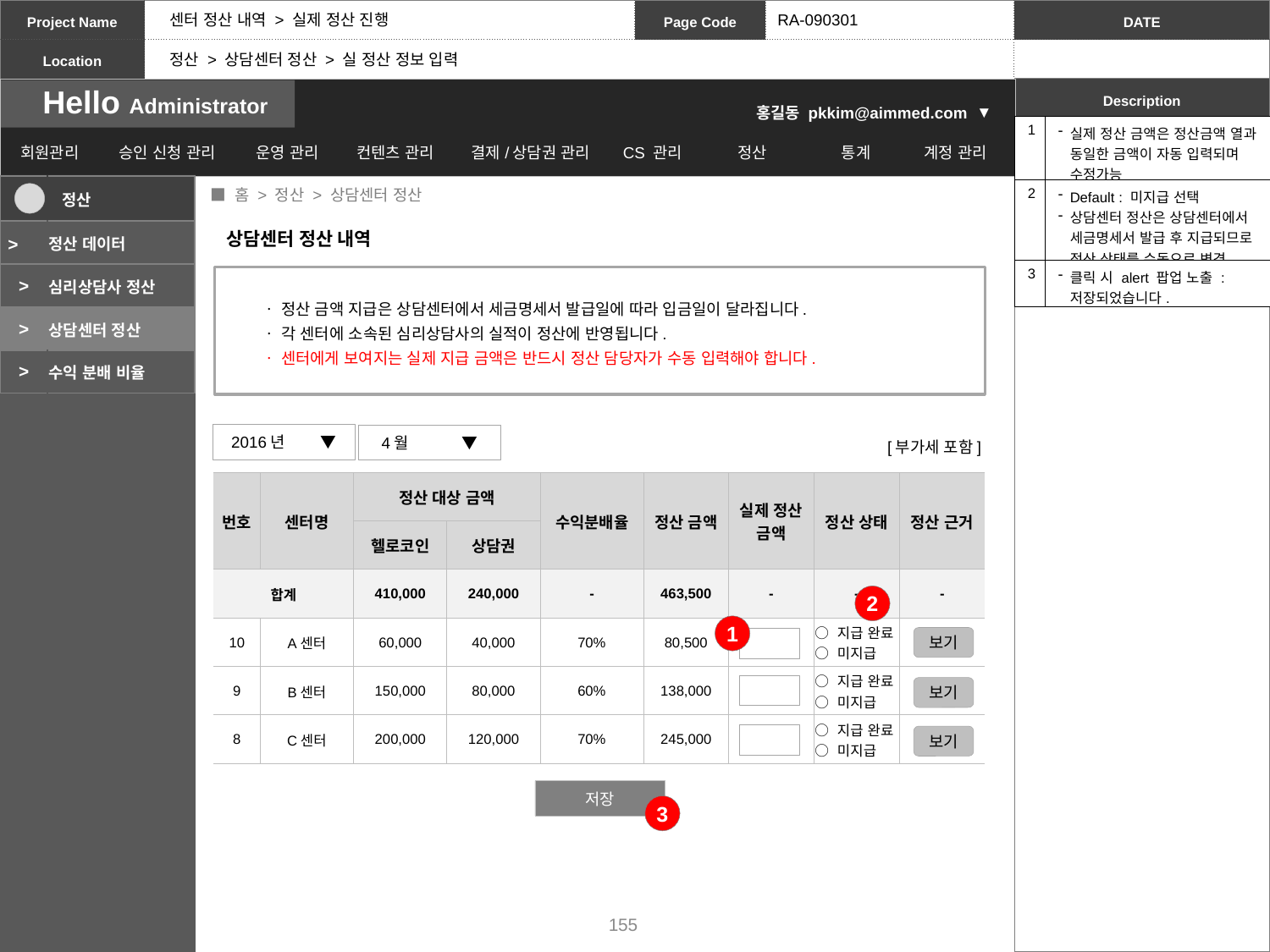

센터 정산 내역 > 실제 정산 진행
RA-090301
정산 > 상담센터 정산 > 실 정산 정보 입력
| 1 | 실제 정산 금액은 정산금액 열과 동일한 금액이 자동 입력되며 수정가능 |
| --- | --- |
| 2 | Default : 미지급 선택 상담센터 정산은 상담센터에서 세금명세서 발급 후 지급되므로 정산 상태를 수동으로 변경 |
| 3 | 클릭 시 alert 팝업 노출 : 저장되었습니다. |
   ■ 홈 > 정산 > 상담센터 정산

|  | 정산 |
| --- | --- |
| > | 정산 데이터 |
| > | 심리상담사 정산 |
| > | 상담센터 정산 |
| > | 수익 분배 비율 |

상담센터 정산 내역

ㆍ 정산 금액 지급은 상담센터에서 세금명세서 발급일에 따라 입금일이 달라집니다.
ㆍ 각 센터에 소속된 심리상담사의 실적이 정산에 반영됩니다.
ㆍ 센터에게 보여지는 실제 지급 금액은 반드시 정산 담당자가 수동 입력해야 합니다.
2016년        ▼
4월            ▼
[부가세 포함]
| 번호 | 센터명 | 정산 대상 금액 |  | 수익분배율 | 정산 금액 | 실제 정산 금액 | 정산 상태 | 정산 근거 |
| --- | --- | --- | --- | --- | --- | --- | --- | --- |
|  |  | 헬로코인 | 상담권 |  |  |  |  |  |
| 합계 |  | 410,000 | 240,000 | - | 463,500 | - | - | - |
| 10 | A센터 | 60,000 | 40,000 | 70% | 80,500 |  | ○ 지급 완료 ○ 미지급 |  |
| 9 | B센터 | 150,000 | 80,000 | 60% | 138,000 |  | ○ 지급 완료 ○ 미지급 |  |
| 8 | C센터 | 200,000 | 120,000 | 70% | 245,000 |  | ○ 지급 완료 ○ 미지급 |  |
2
1
보기

보기

보기
저장
3
155